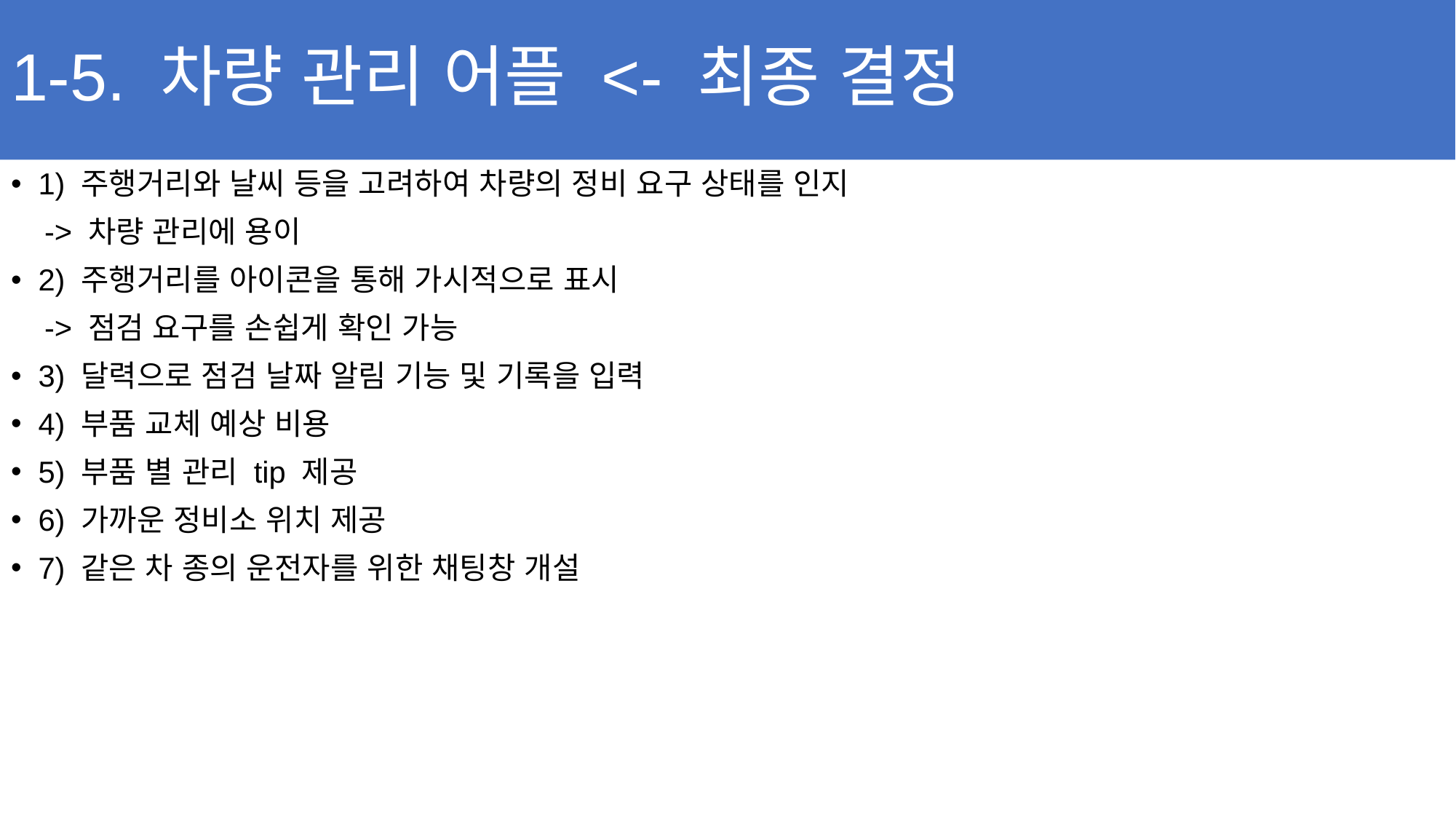

# 1-5. 차량 관리 어플 <- 최종 결정
1) 주행거리와 날씨 등을 고려하여 차량의 정비 요구 상태를 인지
    -> 차량 관리에 용이
2) 주행거리를 아이콘을 통해 가시적으로 표시
    -> 점검 요구를 손쉽게 확인 가능
3) 달력으로 점검 날짜 알림 기능 및 기록을 입력
4) 부품 교체 예상 비용
5) 부품 별 관리 tip 제공
6) 가까운 정비소 위치 제공
7) 같은 차 종의 운전자를 위한 채팅창 개설